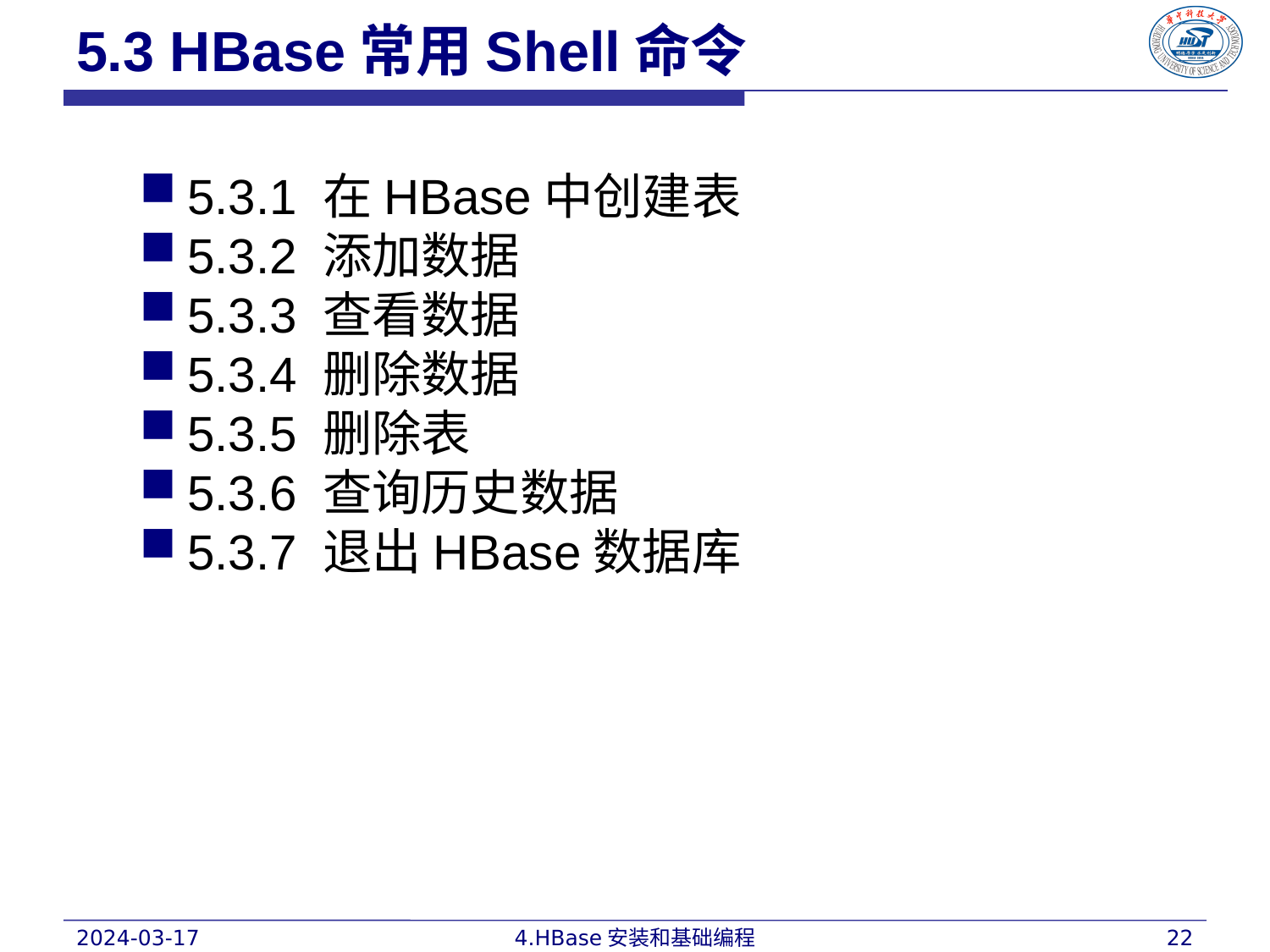

5.3 HBase常用Shell命令
5.3.1 在HBase中创建表
5.3.2 添加数据
5.3.3 查看数据
5.3.4 删除数据
5.3.5 删除表
5.3.6 查询历史数据
5.3.7 退出HBase数据库
2024-03-17
4.HBase安装和基础编程
22